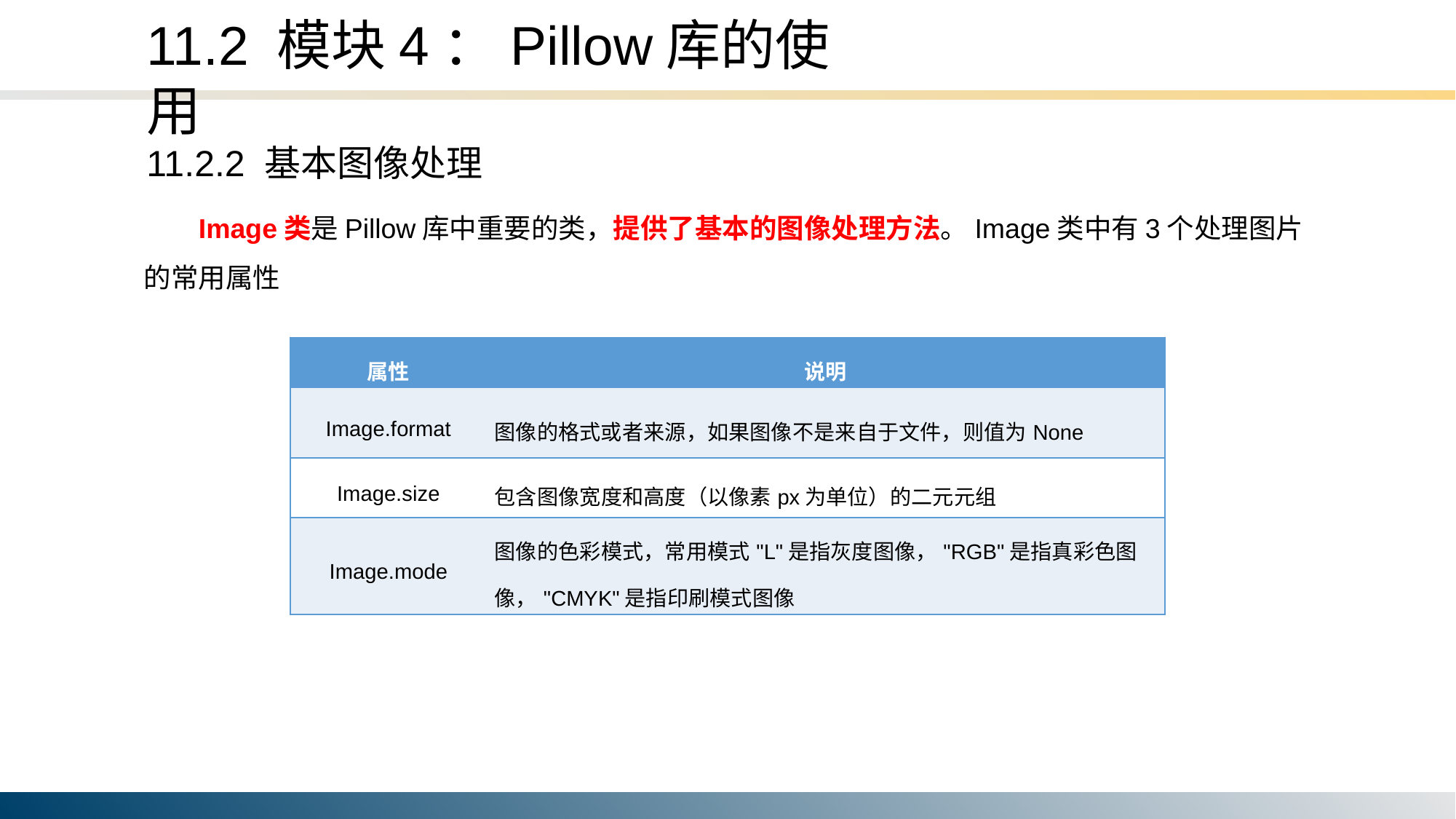

11.2 模块4：Pillow库的使用
11.2.2 基本图像处理
Image类是Pillow库中重要的类，提供了基本的图像处理方法。Image类中有3个处理图片的常用属性
| 属性 | 说明 |
| --- | --- |
| Image.format | 图像的格式或者来源，如果图像不是来自于文件，则值为None |
| Image.size | 包含图像宽度和高度（以像素px为单位）的二元元组 |
| Image.mode | 图像的色彩模式，常用模式"L"是指灰度图像，"RGB"是指真彩色图像，"CMYK"是指印刷模式图像 |